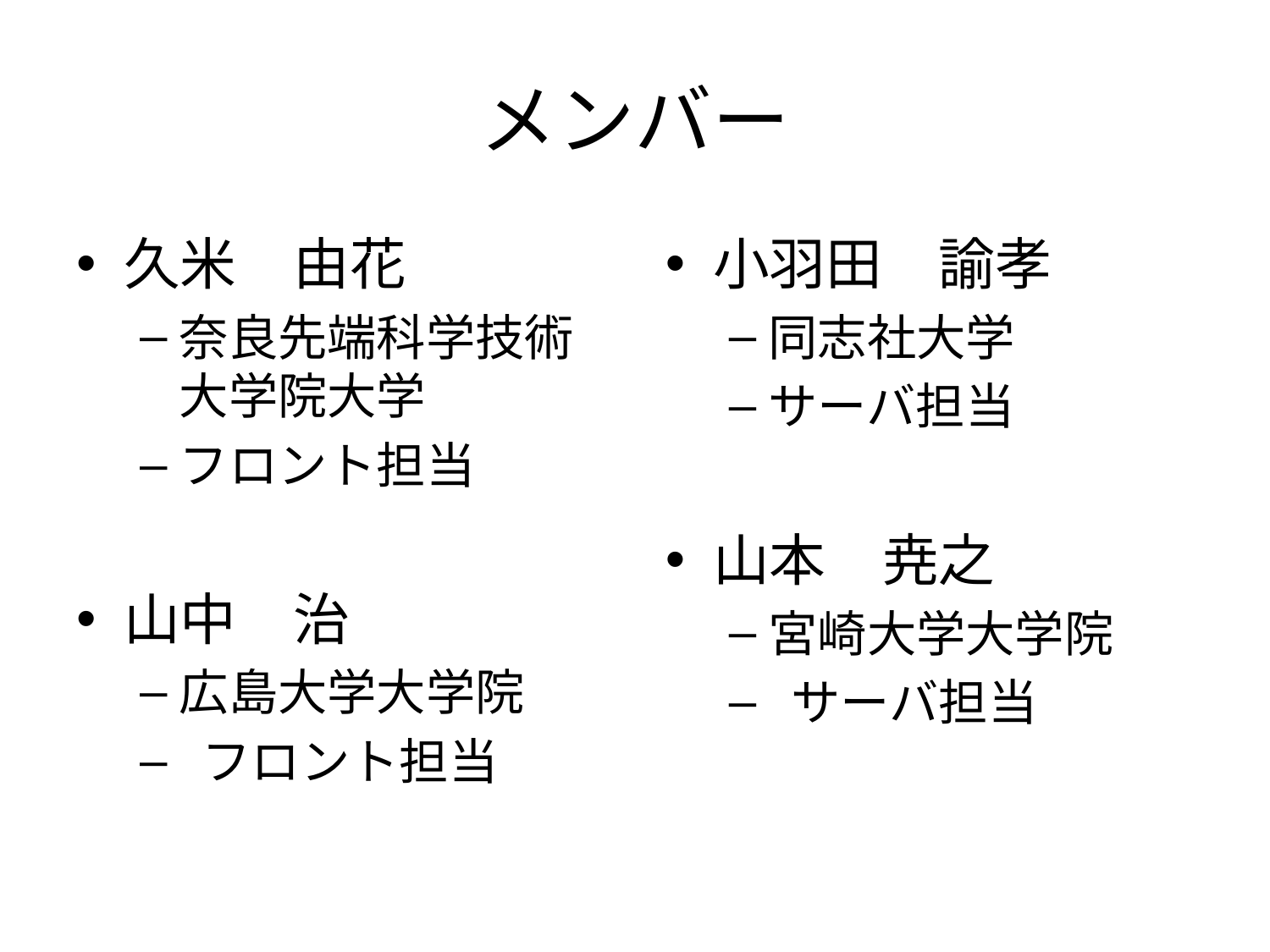

# メンバー
久米　由花
奈良先端科学技術大学院大学
フロント担当

山中　治
広島大学大学院
 フロント担当
小羽田　諭孝
同志社大学
サーバ担当

山本　尭之
宮崎大学大学院
 サーバ担当